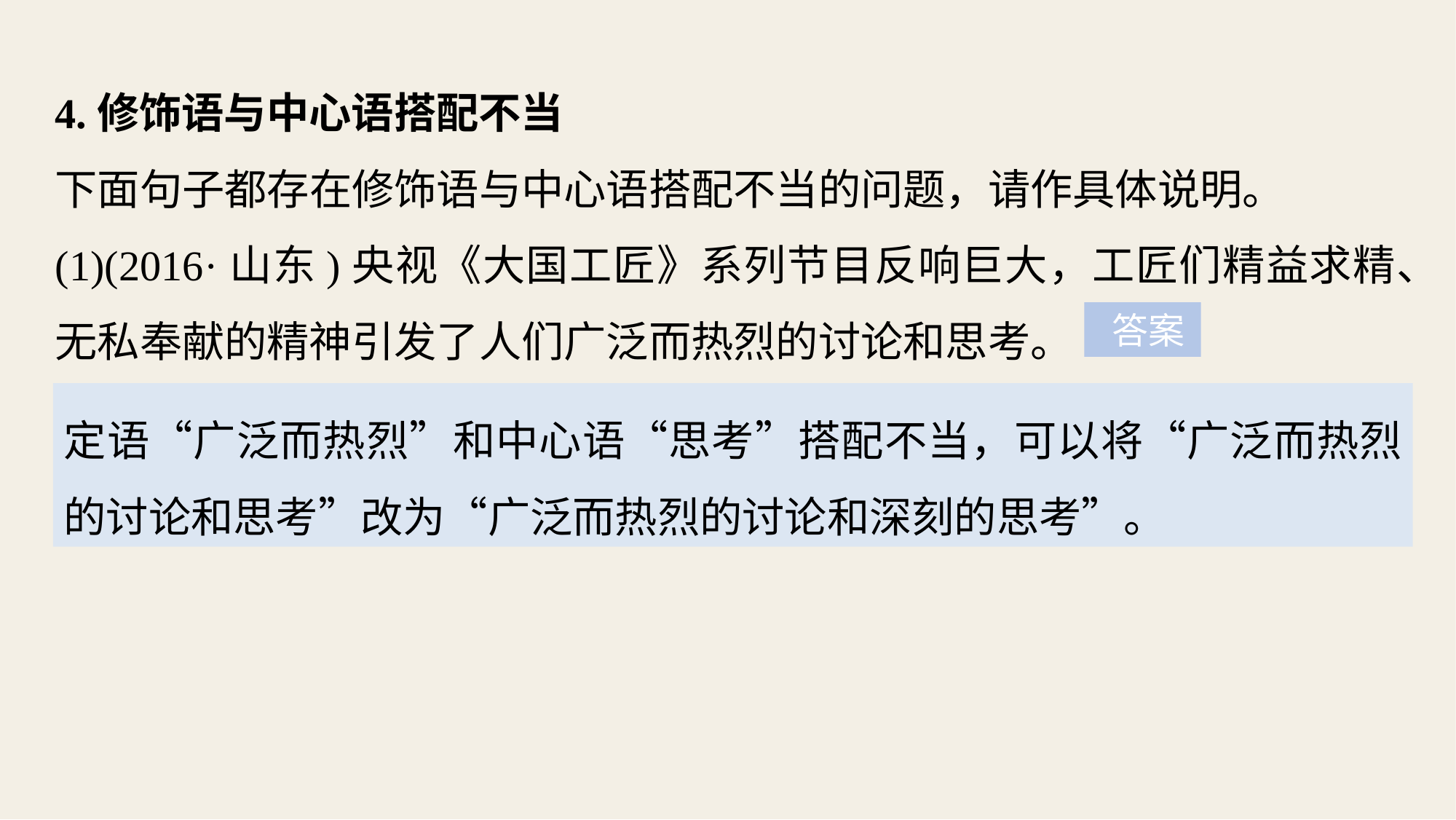

4.修饰语与中心语搭配不当
下面句子都存在修饰语与中心语搭配不当的问题，请作具体说明。
(1)(2016·山东)央视《大国工匠》系列节目反响巨大，工匠们精益求精、无私奉献的精神引发了人们广泛而热烈的讨论和思考。
 答案
定语“广泛而热烈”和中心语“思考”搭配不当，可以将“广泛而热烈的讨论和思考”改为“广泛而热烈的讨论和深刻的思考”。